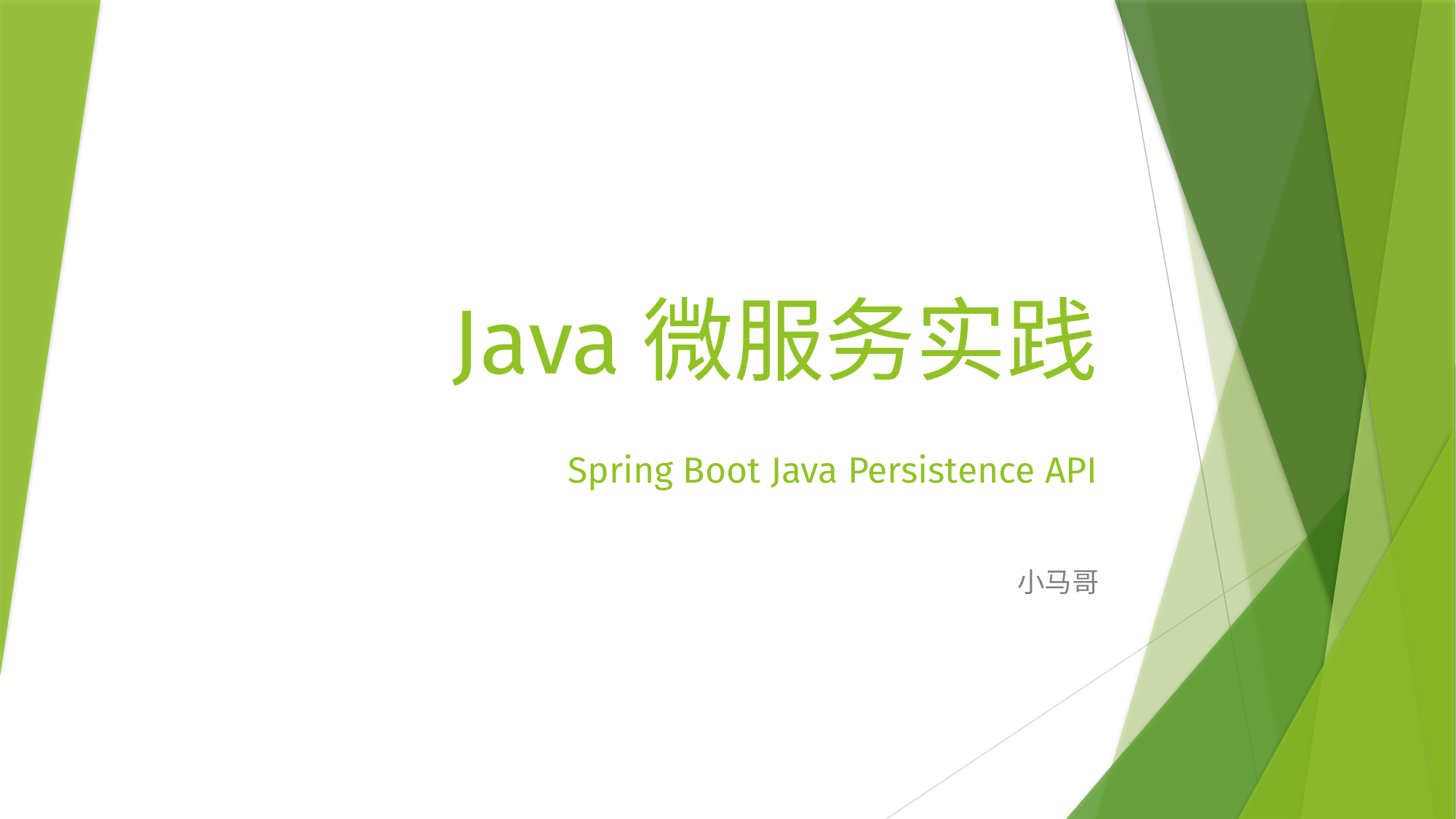

# Java微服务实践 Spring Boot Java Persistence API
小马哥